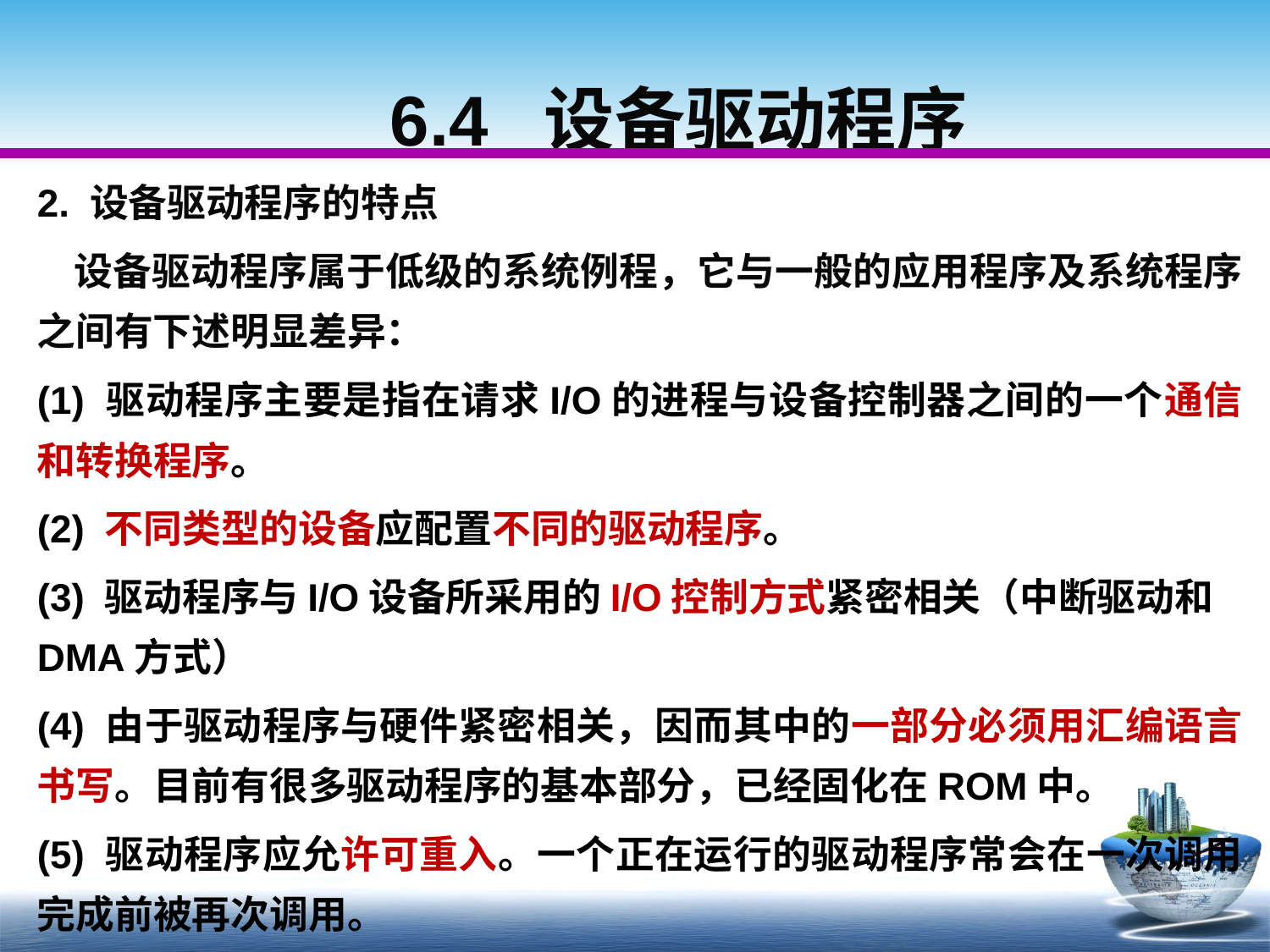

# 6.4  设备驱动程序

2. 设备驱动程序的特点
   设备驱动程序属于低级的系统例程，它与一般的应用程序及系统程序之间有下述明显差异：
(1) 驱动程序主要是指在请求I/O的进程与设备控制器之间的一个通信和转换程序。
(2) 不同类型的设备应配置不同的驱动程序。
(3) 驱动程序与I/O设备所采用的I/O控制方式紧密相关（中断驱动和DMA方式）
(4) 由于驱动程序与硬件紧密相关，因而其中的一部分必须用汇编语言书写。目前有很多驱动程序的基本部分，已经固化在ROM中。
(5) 驱动程序应允许可重入。一个正在运行的驱动程序常会在一次调用完成前被再次调用。